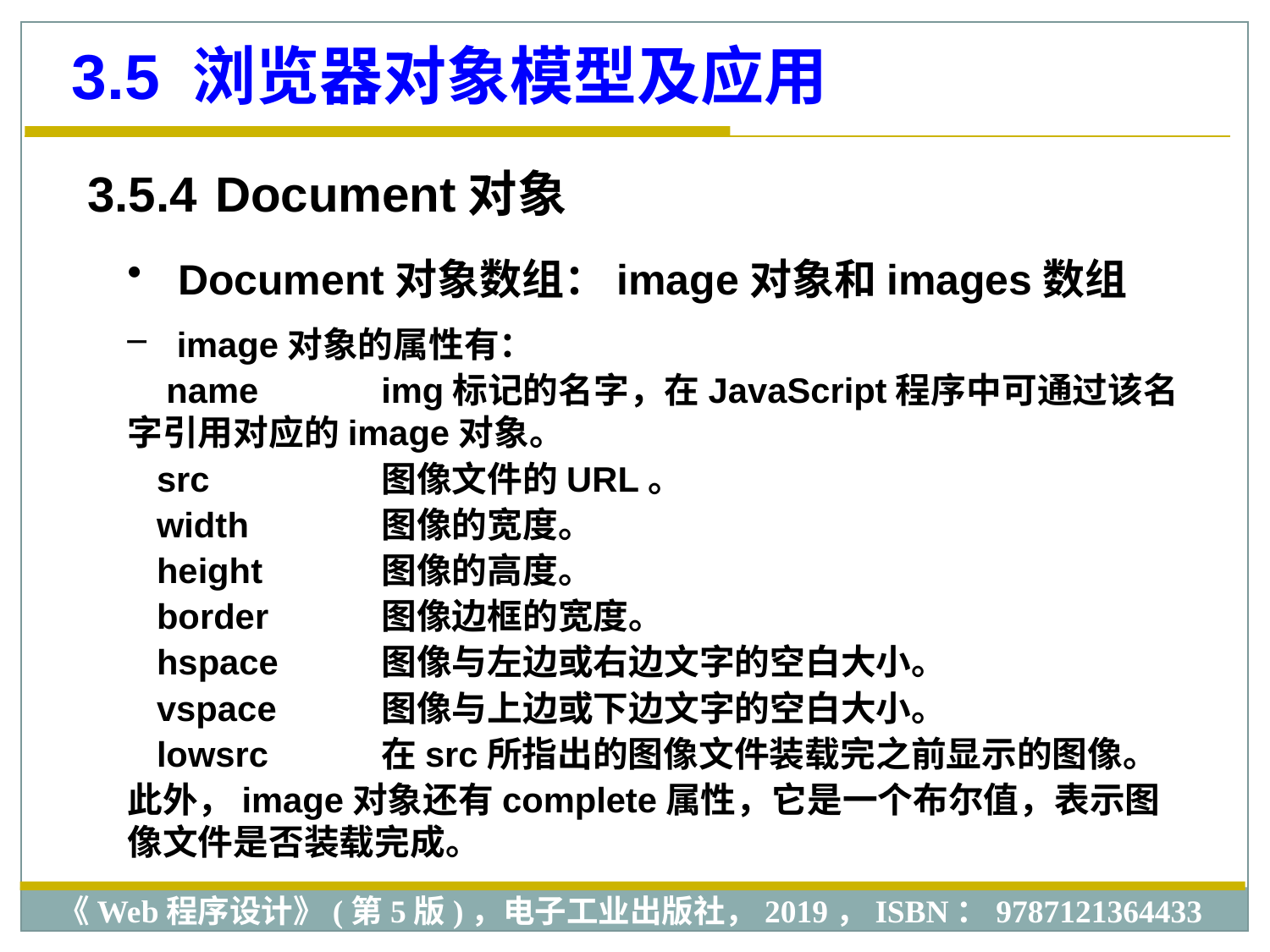

3.5 浏览器对象模型及应用
3.5.4  Document对象
  Document对象数组：image对象和images数组
  image对象的属性有：
    name   	img标记的名字，在JavaScript程序中可通过该名字引用对应的image对象。
   src     	图像文件的URL。
   width  	图像的宽度。
   height  	图像的高度。
   border  	图像边框的宽度。
   hspace  	图像与左边或右边文字的空白大小。
   vspace  	图像与上边或下边文字的空白大小。
   lowsrc  	在src所指出的图像文件装载完之前显示的图像。
此外，image对象还有complete属性，它是一个布尔值，表示图像文件是否装载完成。